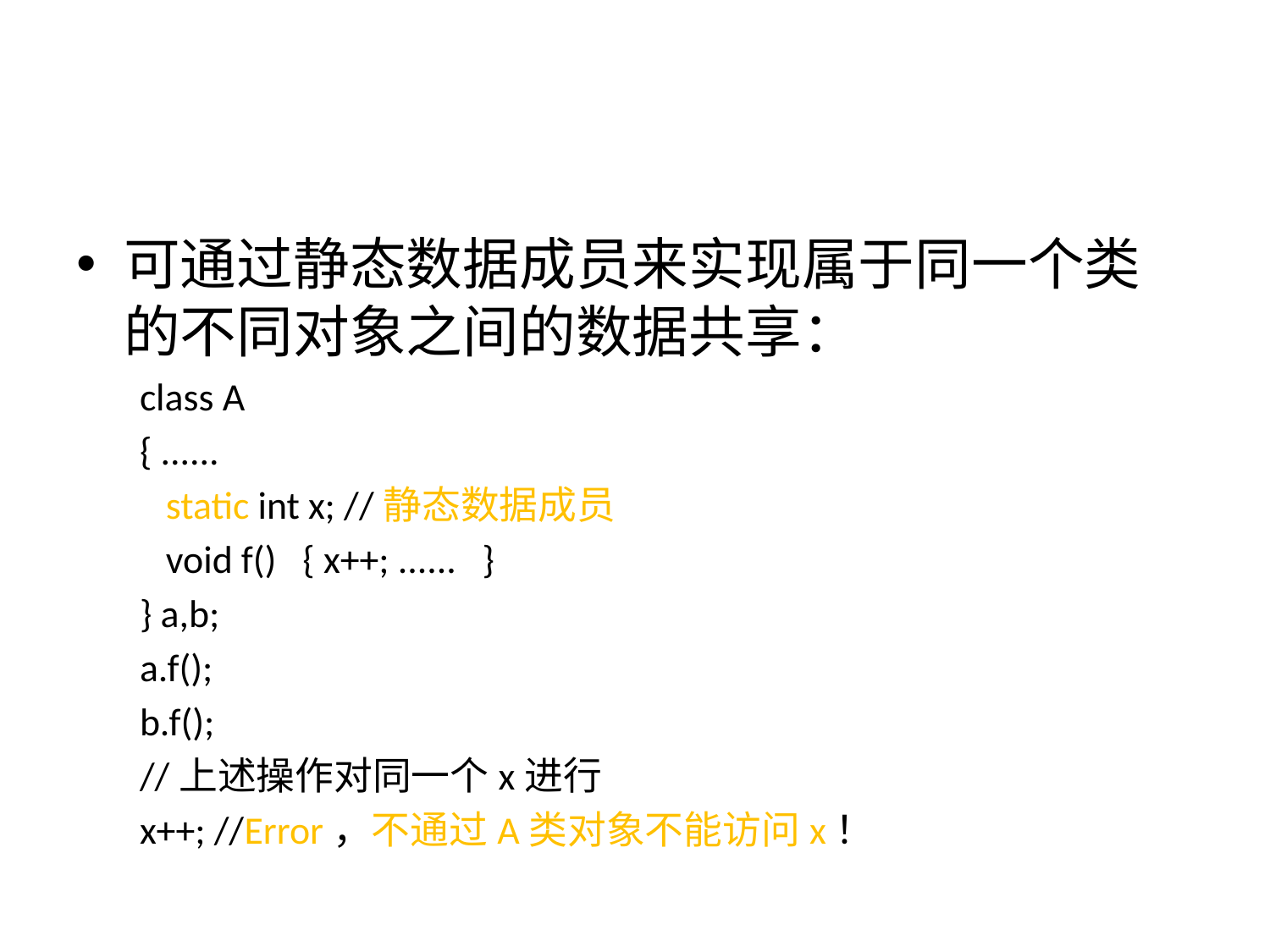

#
可通过静态数据成员来实现属于同一个类的不同对象之间的数据共享：
class A
{ ......
   static int x; //静态数据成员
   void f()   { x++; ......   }
} a,b;
a.f();
b.f();
//上述操作对同一个x进行
x++; //Error，不通过A类对象不能访问x！